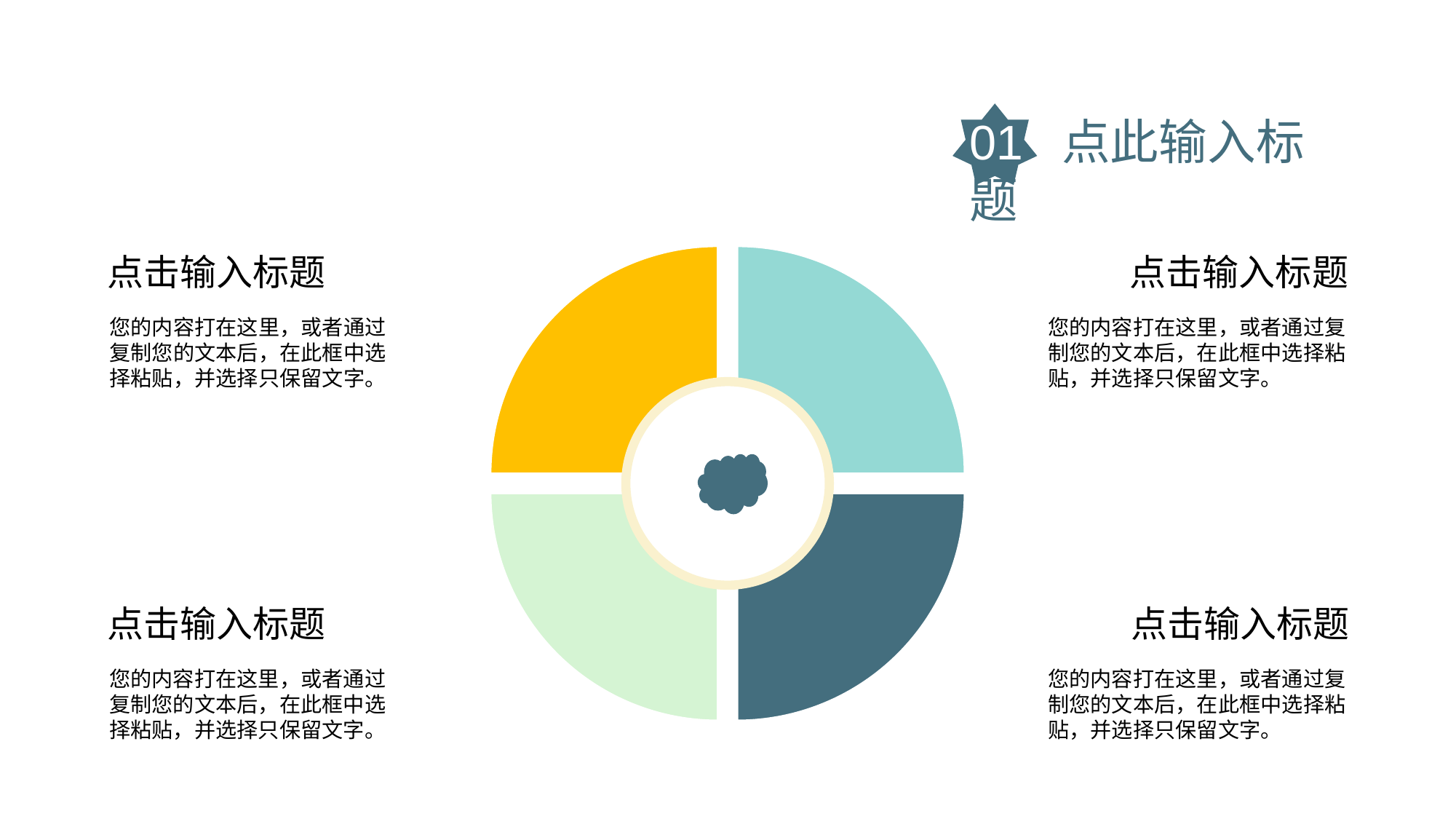

01  点此输入标题

### Chart

| Category | 销售额 |
|---|---|
| 第一季度 | 2.0 |
| 第二季度 | 2.0 |
| 第三季度 | 2.0 |
| 第四季度 | 2.0 |
点击输入标题
点击输入标题
您的内容打在这里，或者通过复制您的文本后，在此框中选择粘贴，并选择只保留文字。
您的内容打在这里，或者通过复制您的文本后，在此框中选择粘贴，并选择只保留文字。

点击输入标题
点击输入标题
您的内容打在这里，或者通过复制您的文本后，在此框中选择粘贴，并选择只保留文字。
您的内容打在这里，或者通过复制您的文本后，在此框中选择粘贴，并选择只保留文字。